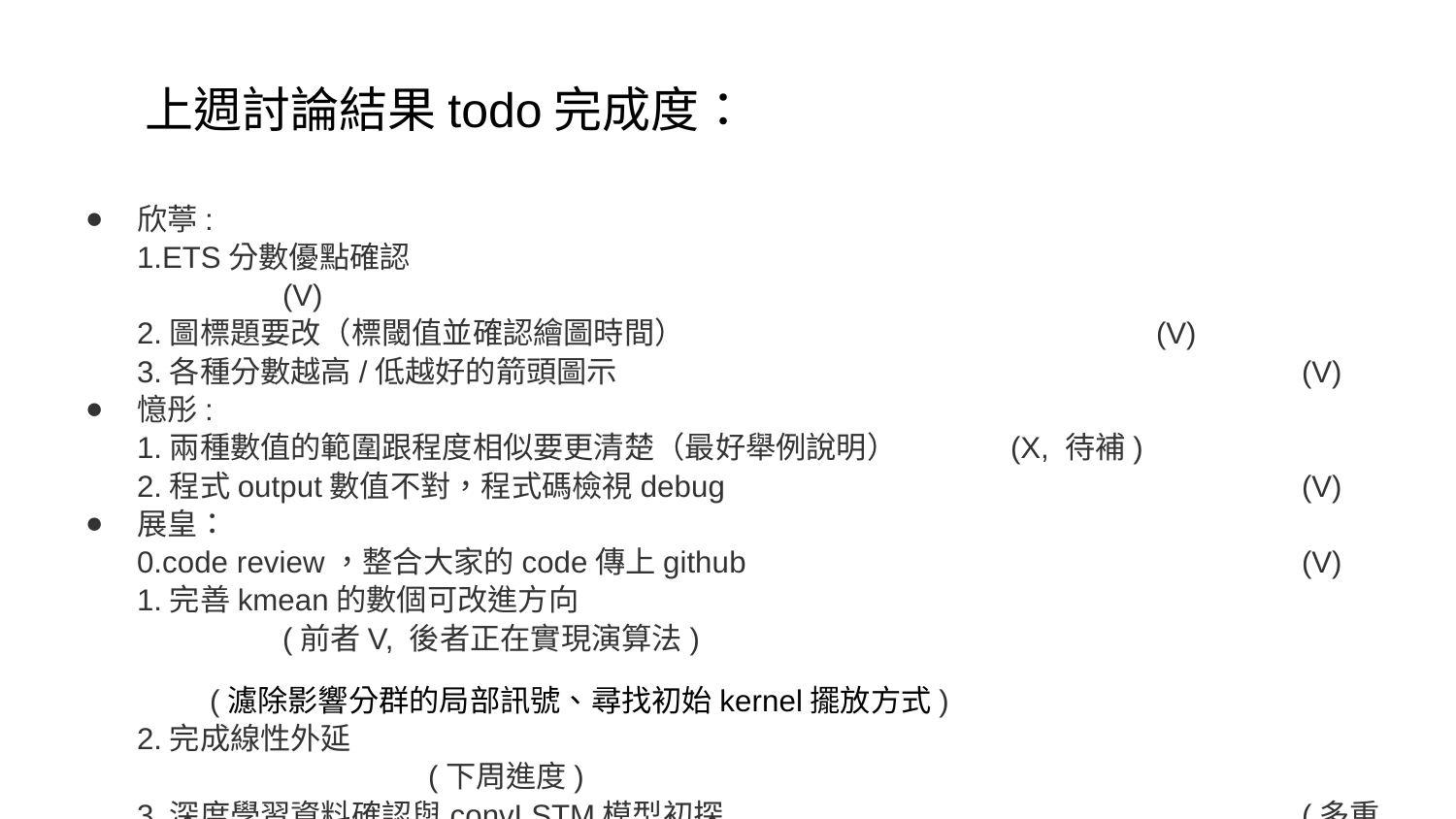

# 上週討論結果todo完成度：
欣葶:
1.ETS分數優點確認								(V)
2.圖標題要改（標閾值並確認繪圖時間）				(V)
3.各種分數越高/低越好的箭頭圖示					(V)
憶彤:
1.兩種數值的範圍跟程度相似要更清楚（最好舉例說明）	(X, 待補)
2.程式output數值不對，程式碼檢視debug				(V)
展皇：
0.code review，整合大家的code傳上github				(V)
1.完善kmean的數個可改進方向						(前者V, 後者正在實現演算法)
(濾除影響分群的局部訊號、尋找初始kernel擺放方式)
2.完成線性外延									(下周進度)
3.深度學習資料確認與convLSTM模型初探				(多重問題解決中)